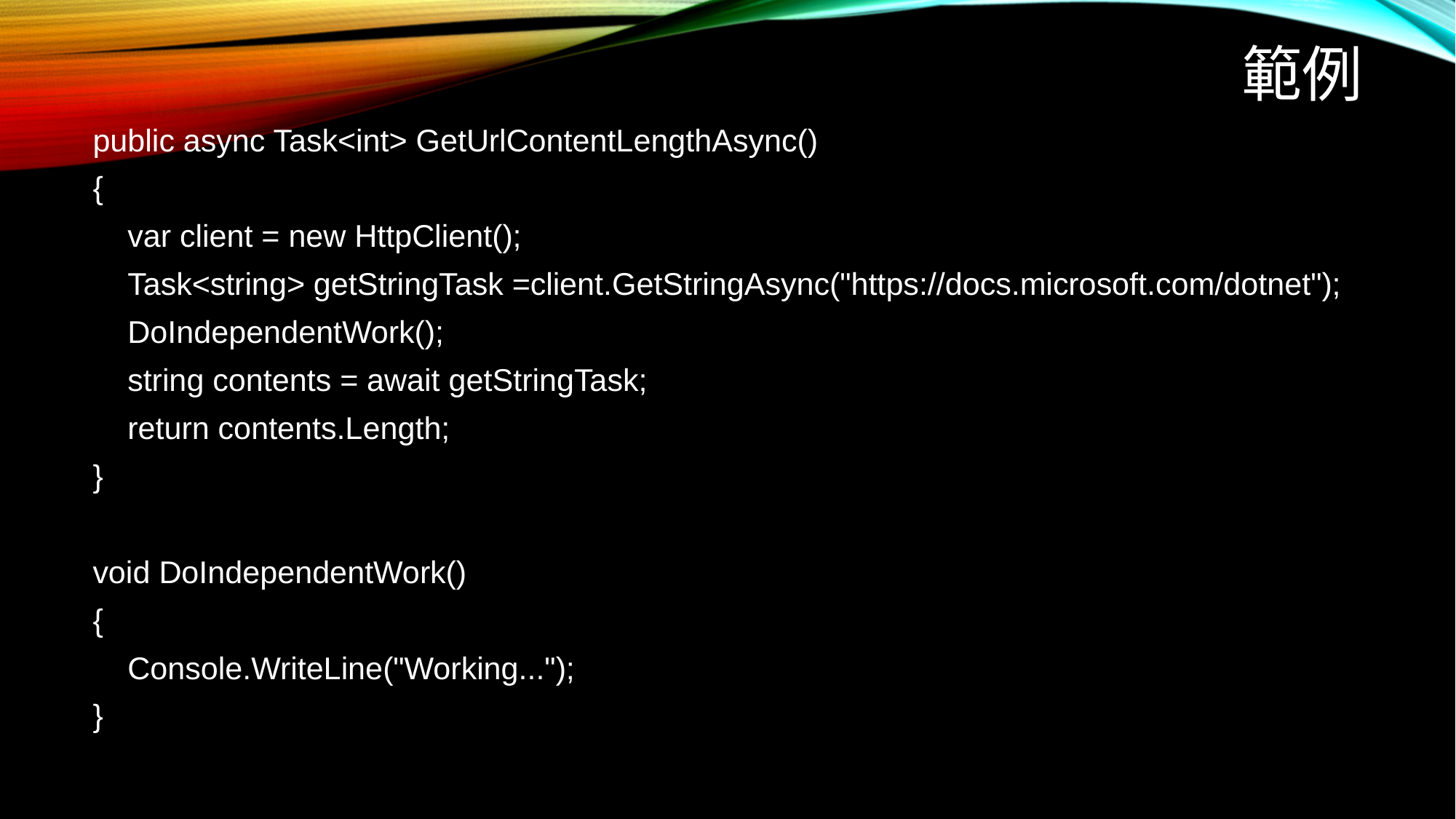

# 範例
public async Task<int> GetUrlContentLengthAsync()
{
    var client = new HttpClient();
    Task<string> getStringTask =client.GetStringAsync("https://docs.microsoft.com/dotnet");
    DoIndependentWork();
    string contents = await getStringTask;
    return contents.Length;
}

void DoIndependentWork()
{
    Console.WriteLine("Working...");
}